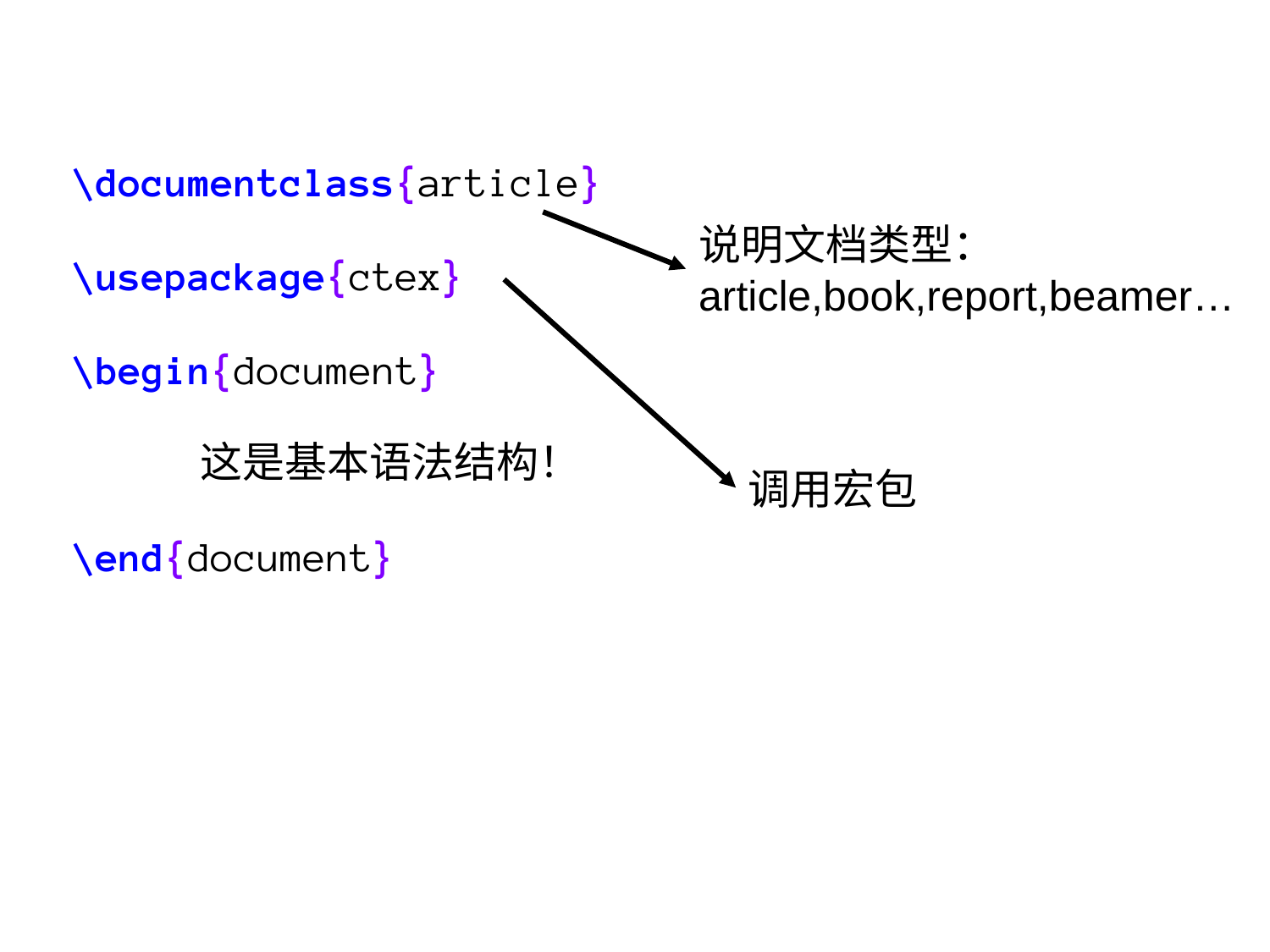

\documentclass{article}
\usepackage{ctex}
\begin{document}
	这是基本语法结构！
\end{document}
说明文档类型：article,book,report,beamer…
调用宏包